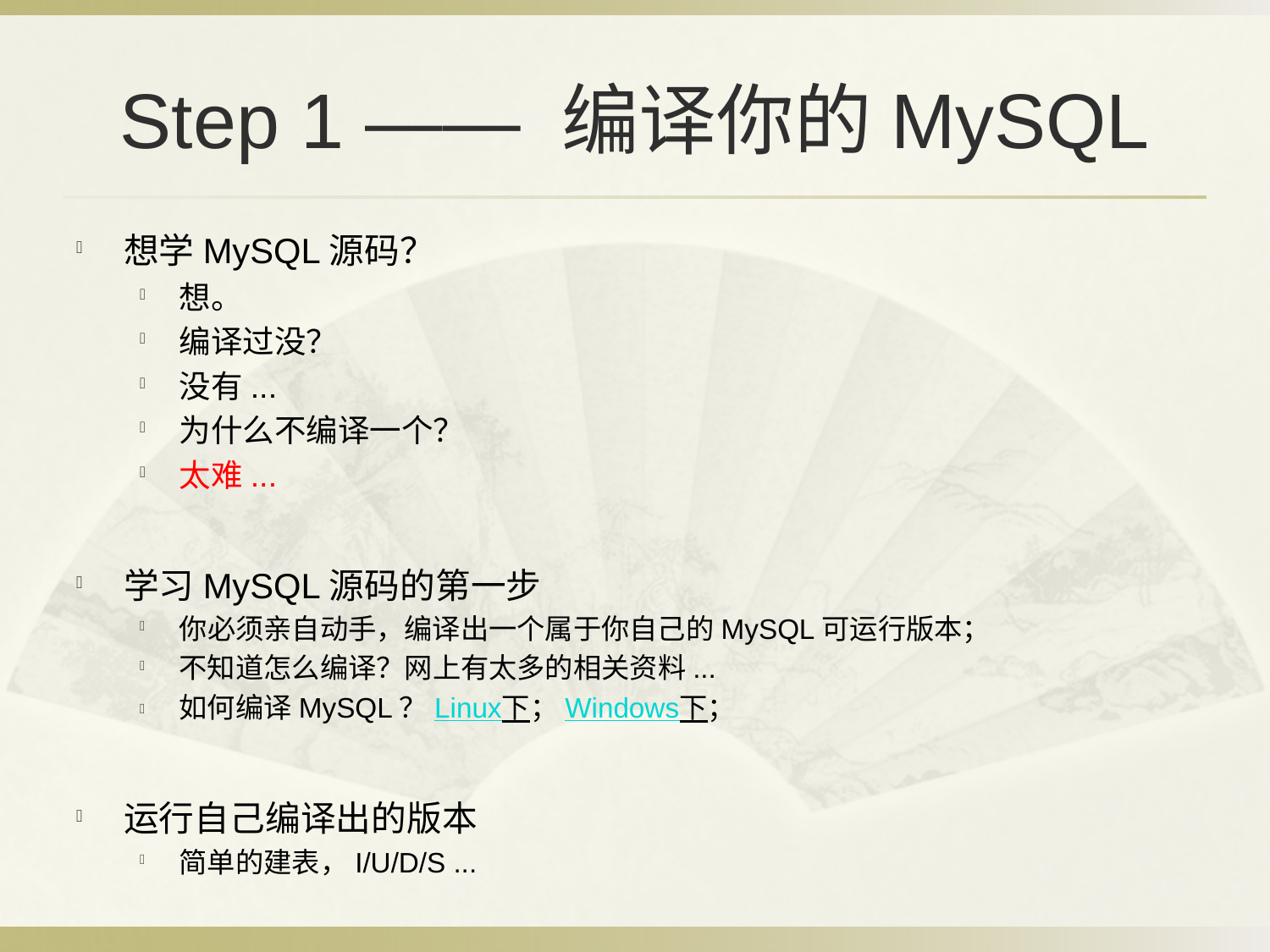

# Step 1 —— 编译你的MySQL
想学MySQL源码？
想。
编译过没？
没有...
为什么不编译一个？
太难...

学习MySQL源码的第一步
你必须亲自动手，编译出一个属于你自己的MySQL可运行版本；
不知道怎么编译？网上有太多的相关资料...
如何编译MySQL？Linux下；Windows下；

运行自己编译出的版本
简单的建表，I/U/D/S ...